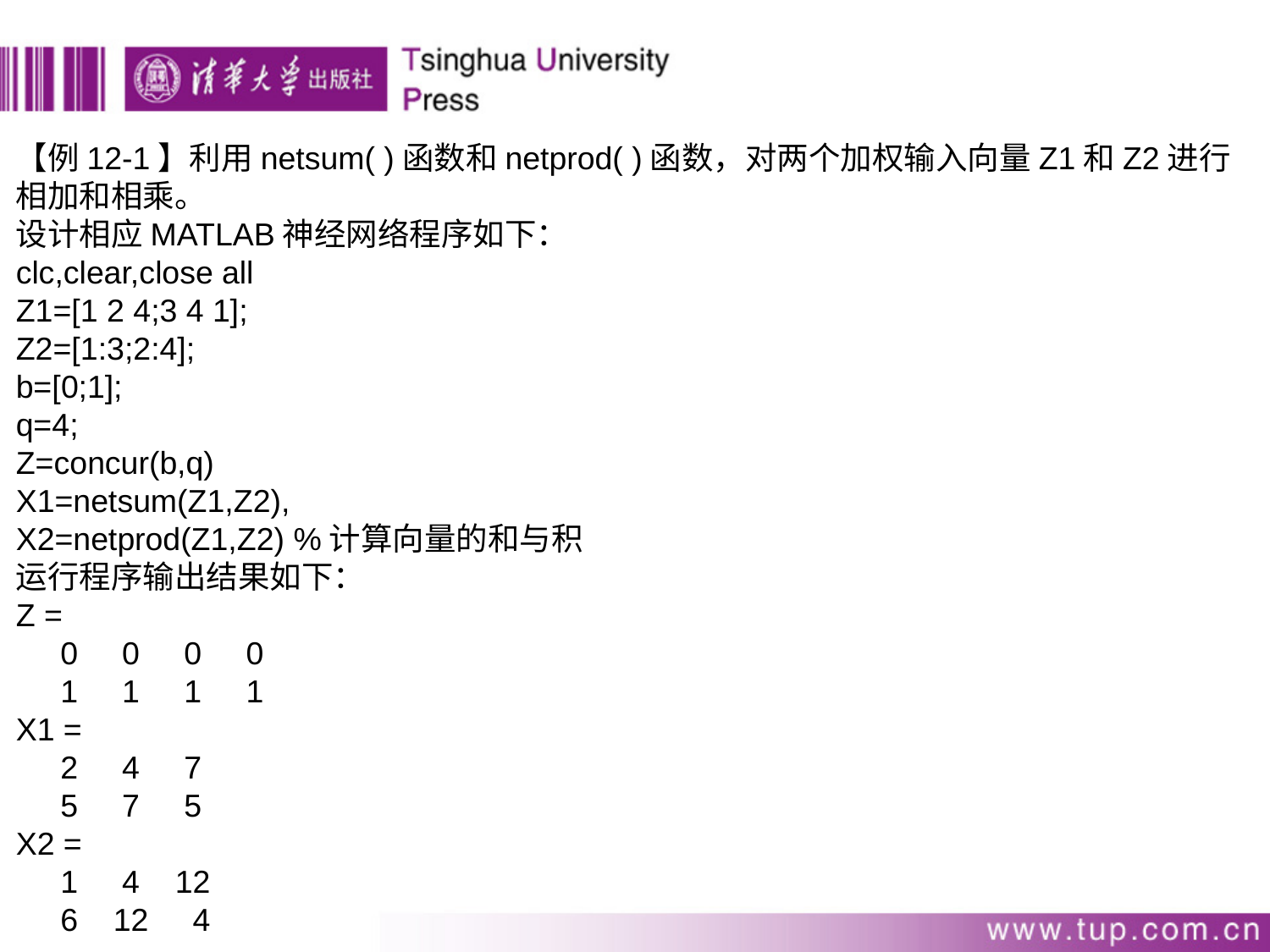

【例12-1】利用netsum( )函数和netprod( )函数，对两个加权输入向量Z1和Z2进行相加和相乘。
设计相应MATLAB神经网络程序如下：
clc,clear,close all
Z1=[1 2 4;3 4 1];
Z2=[1:3;2:4];
b=[0;1];
q=4;
Z=concur(b,q)
X1=netsum(Z1,Z2),
X2=netprod(Z1,Z2) %计算向量的和与积
运行程序输出结果如下：
Z =
     0     0     0     0
     1     1     1     1
X1 =
     2     4     7
     5     7     5
X2 =
     1     4    12
     6    12     4